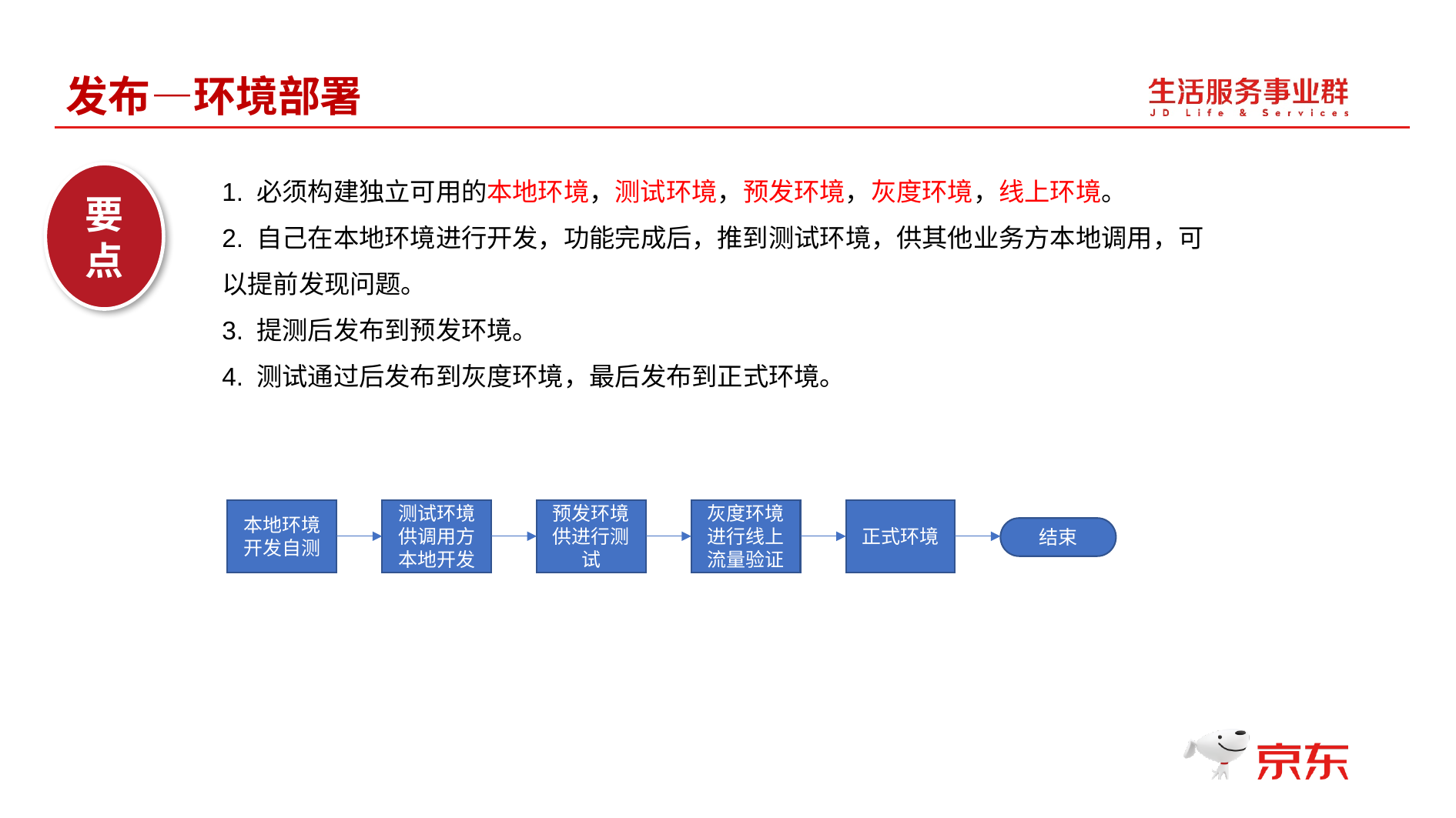

发布—环境部署
1. 必须构建独立可用的本地环境，测试环境，预发环境，灰度环境，线上环境。
2. 自己在本地环境进行开发，功能完成后，推到测试环境，供其他业务方本地调用，可以提前发现问题。
3. 提测后发布到预发环境。
4. 测试通过后发布到灰度环境，最后发布到正式环境。
要点
本地环境开发自测
测试环境供调用方本地开发
预发环境供进行测试
灰度环境进行线上流量验证
正式环境
结束